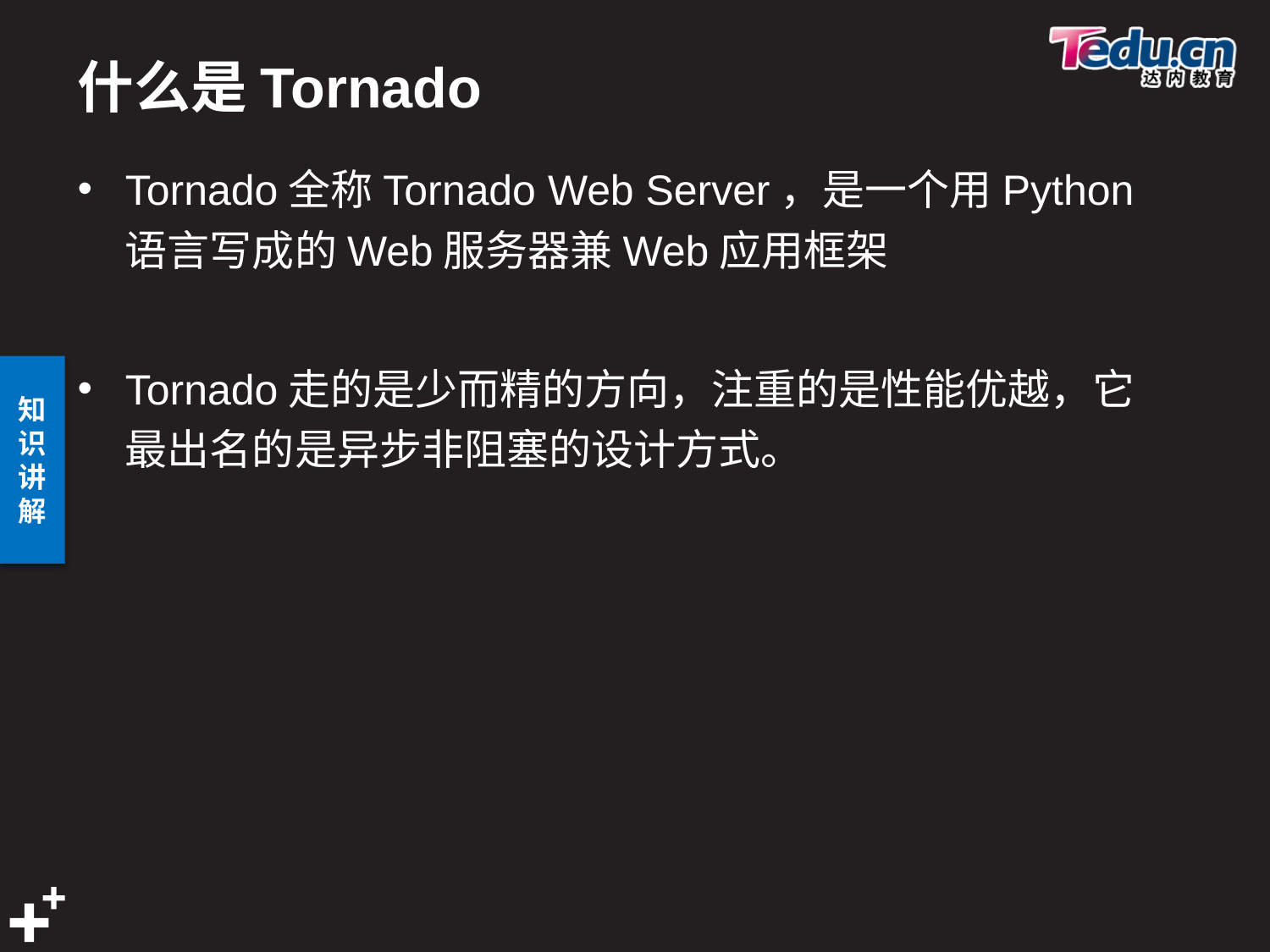

# 什么是Tornado
Tornado全称Tornado Web Server，是一个用Python语言写成的Web服务器兼Web应用框架

Tornado走的是少而精的方向，注重的是性能优越，它最出名的是异步非阻塞的设计方式。